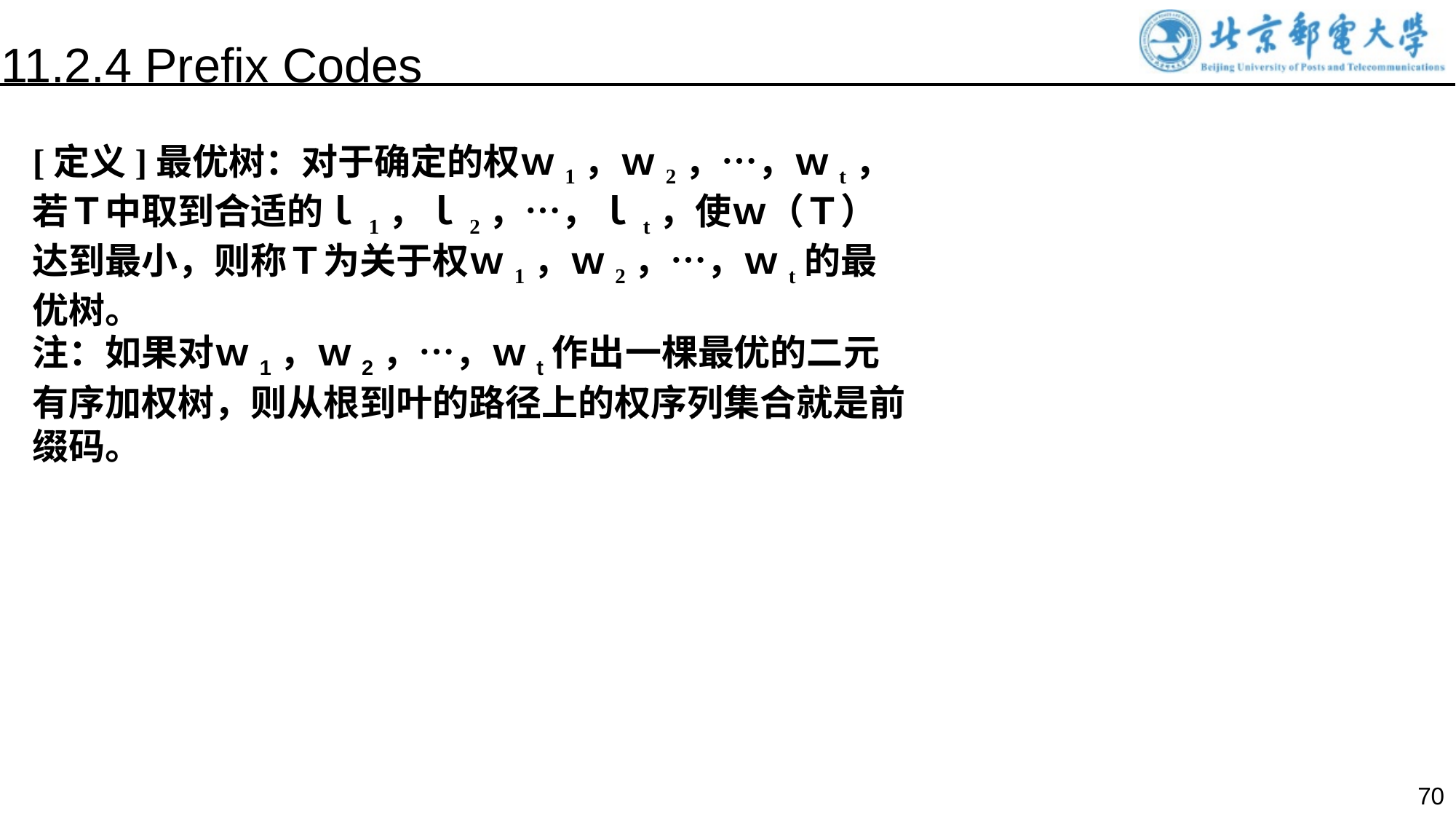

11.2.4 Prefix Codes
[定义]最优树：对于确定的权ｗ1，ｗ2，…，ｗt，若Ｔ中取到合适的ｌ1，ｌ2，…，ｌt，使ｗ（Ｔ）达到最小，则称Ｔ为关于权ｗ1，ｗ2，…，ｗt的最优树。
注：如果对ｗ1，ｗ2，…，ｗt作出一棵最优的二元有序加权树，则从根到叶的路径上的权序列集合就是前缀码。